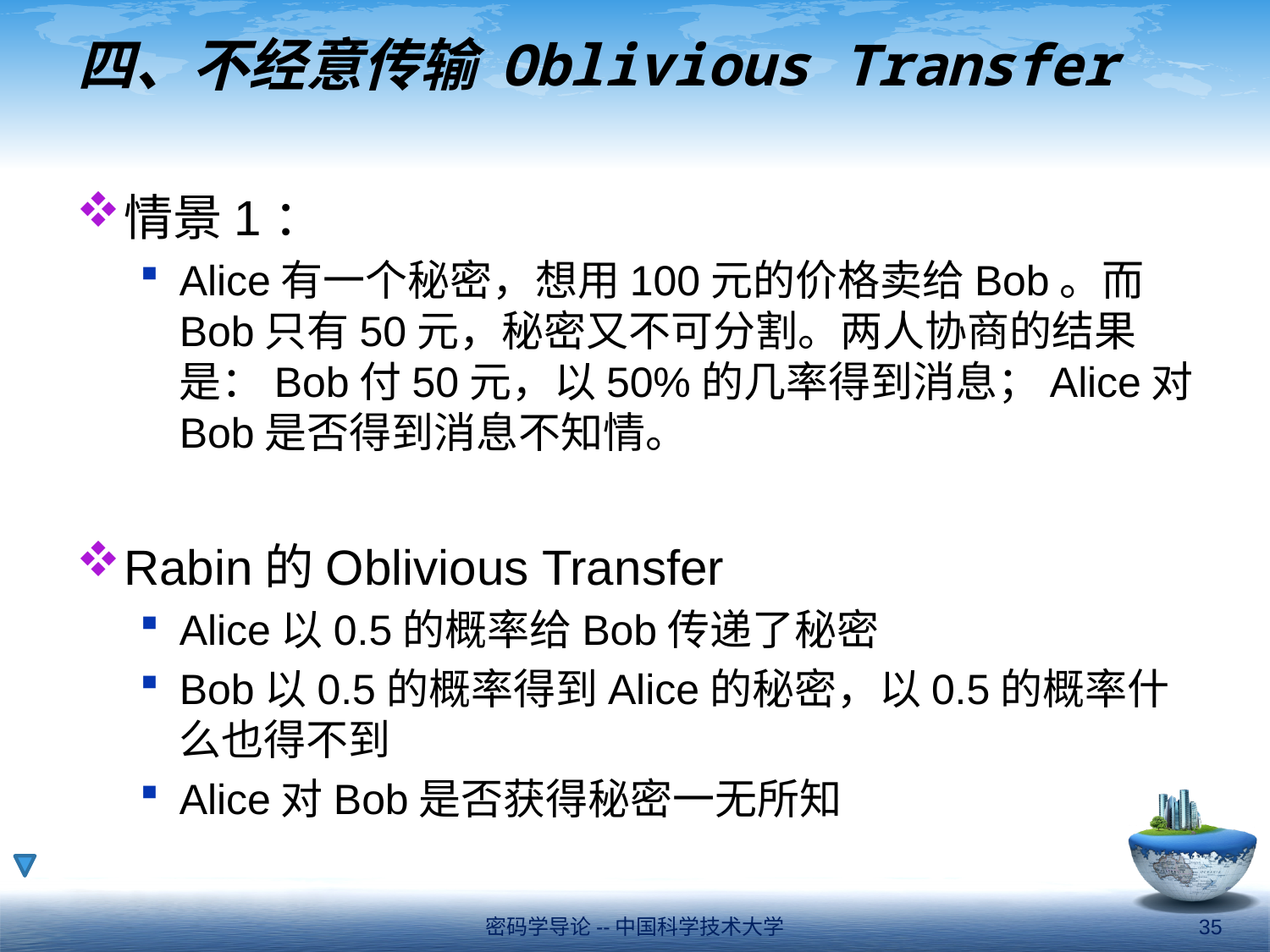

# 四、不经意传输 Oblivious Transfer
情景1：
Alice有一个秘密，想用100元的价格卖给Bob。而Bob只有50元，秘密又不可分割。两人协商的结果是：Bob付50元，以50%的几率得到消息；Alice对Bob是否得到消息不知情。

Rabin的Oblivious Transfer
Alice以0.5的概率给Bob传递了秘密
Bob以0.5的概率得到Alice的秘密，以0.5的概率什么也得不到
Alice对Bob是否获得秘密一无所知

密码学导论--中国科学技术大学
35